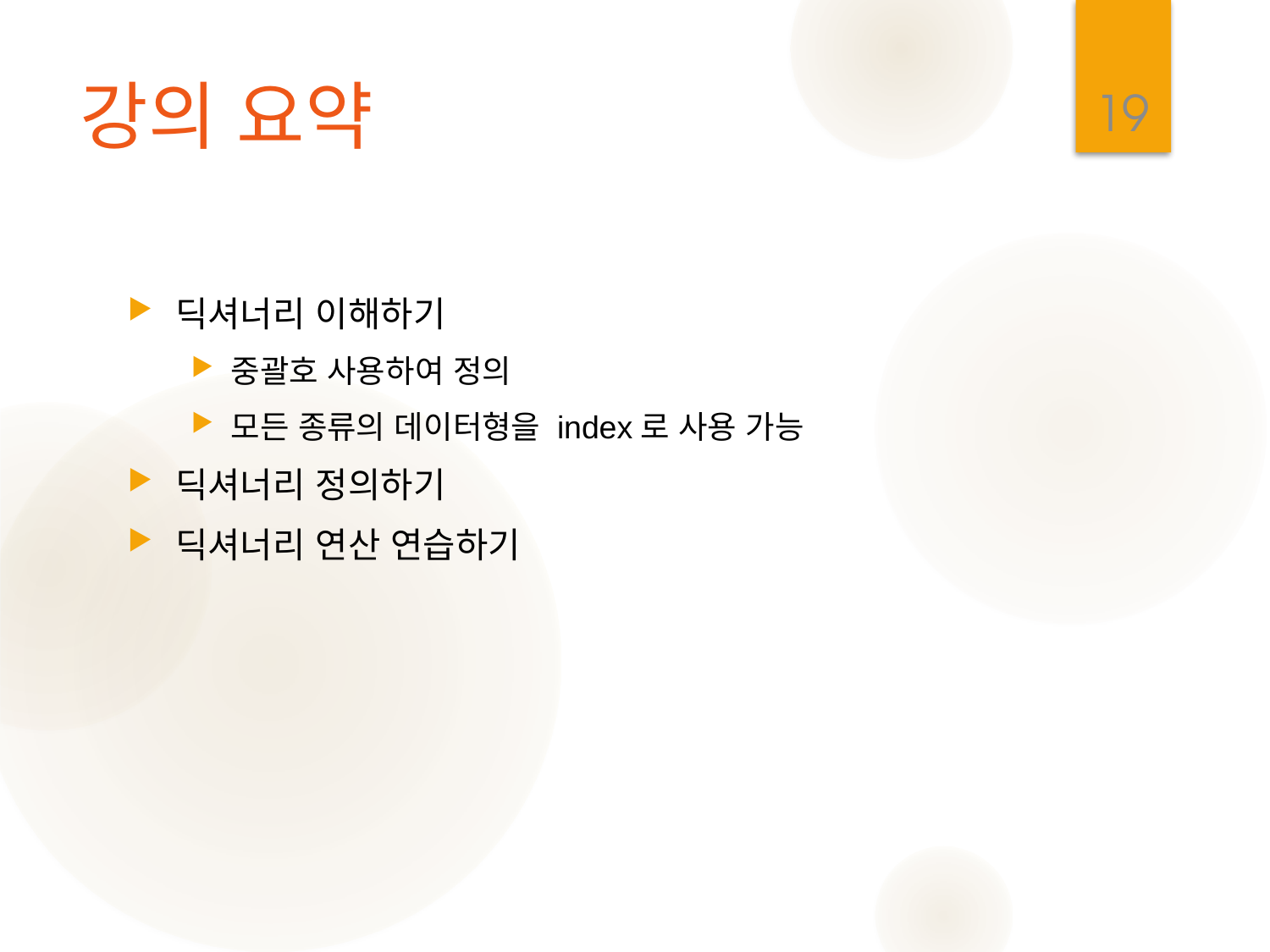

19
# 강의 요약
딕셔너리 이해하기
중괄호 사용하여 정의
모든 종류의 데이터형을 index로 사용 가능
딕셔너리 정의하기
딕셔너리 연산 연습하기